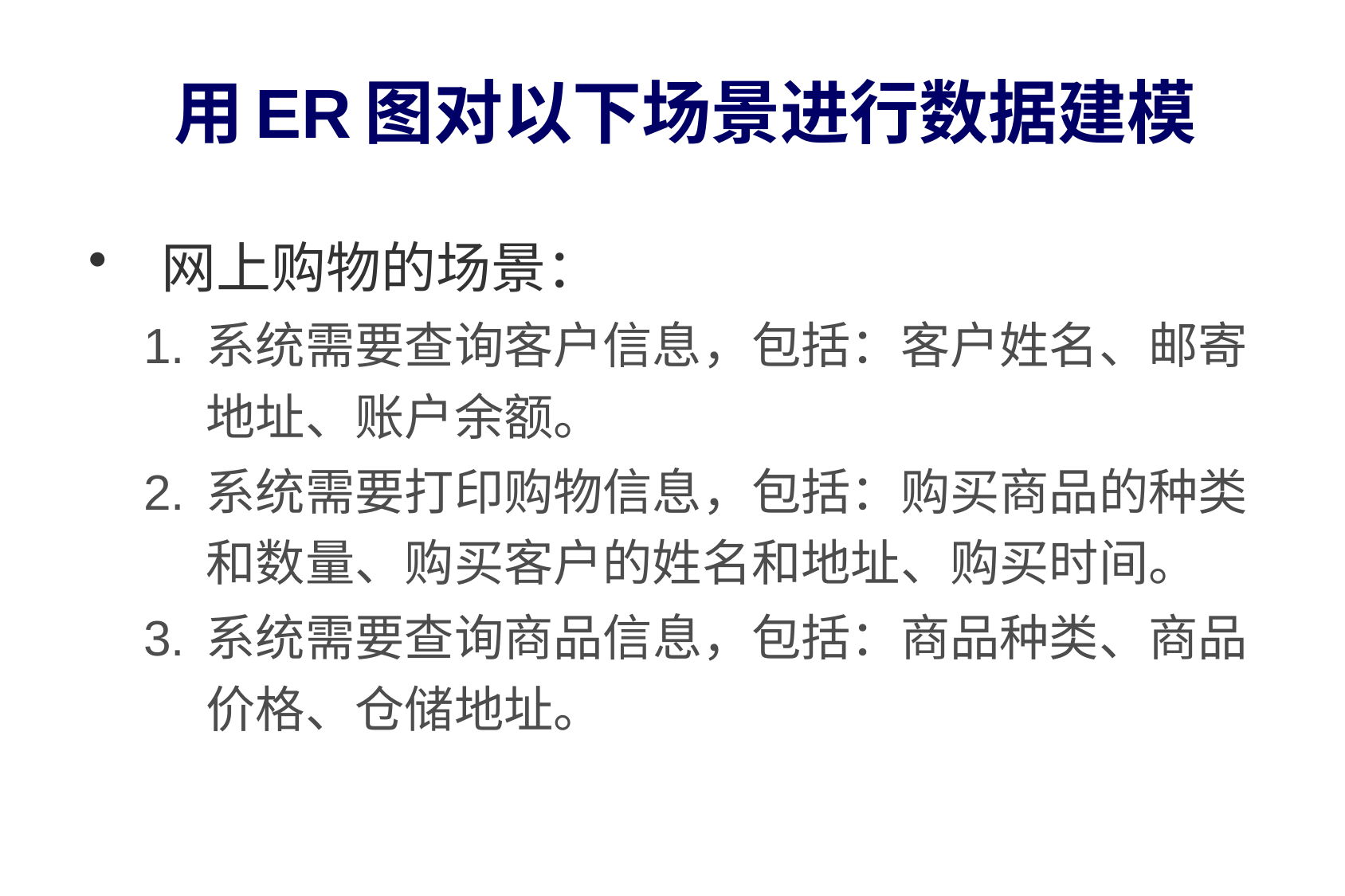

# 用ER图对以下场景进行数据建模
网上购物的场景：
系统需要查询客户信息，包括：客户姓名、邮寄地址、账户余额。
系统需要打印购物信息，包括：购买商品的种类和数量、购买客户的姓名和地址、购买时间。
系统需要查询商品信息，包括：商品种类、商品价格、仓储地址。